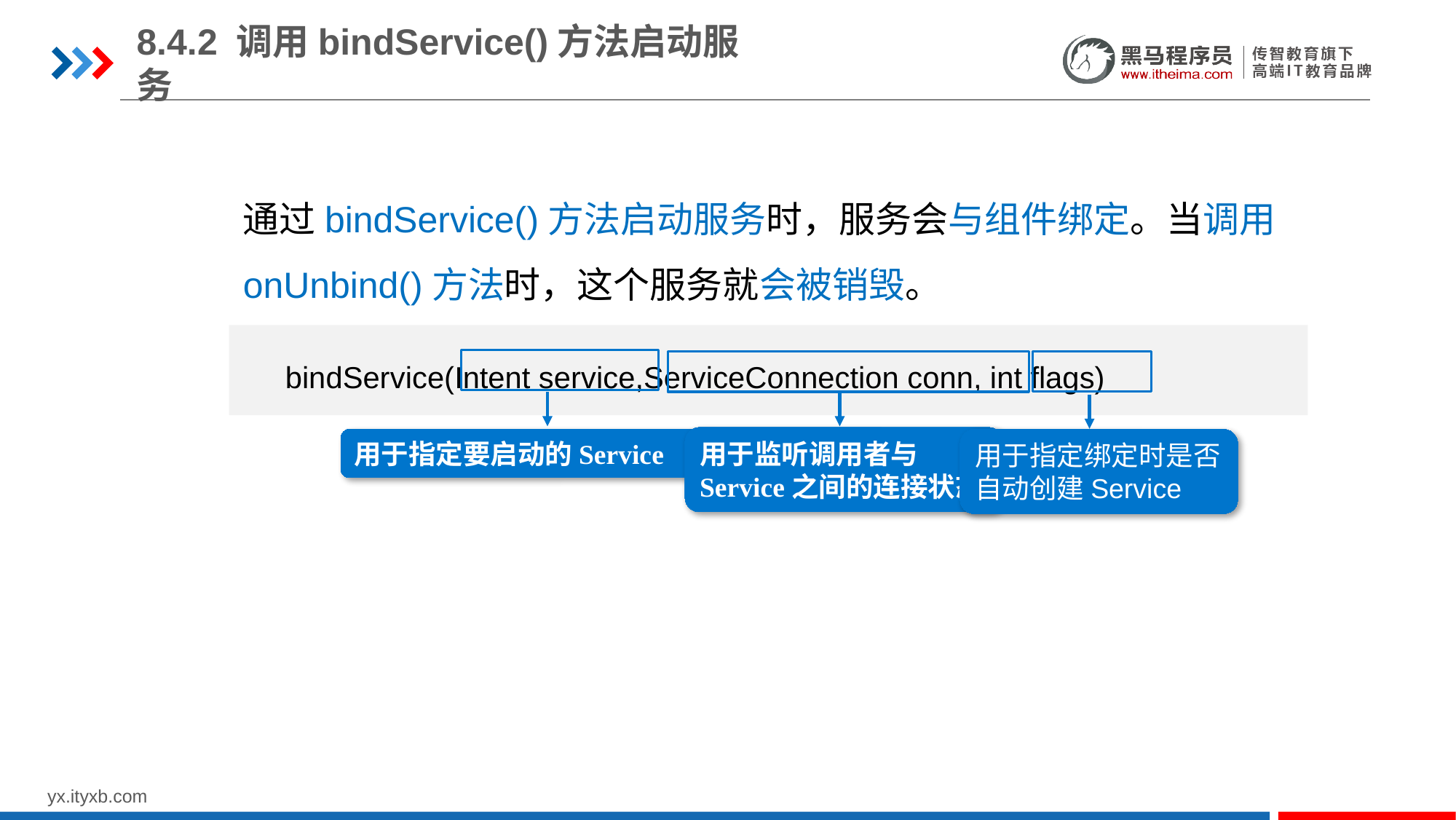

8.4.2 调用bindService()方法启动服务
通过bindService()方法启动服务时，服务会与组件绑定。当调用onUnbind()方法时，这个服务就会被销毁。

     bindService(Intent service,ServiceConnection conn, int flags)

用于监听调用者与Service之间的连接状态
用于指定绑定时是否自动创建Service
用于指定要启动的Service